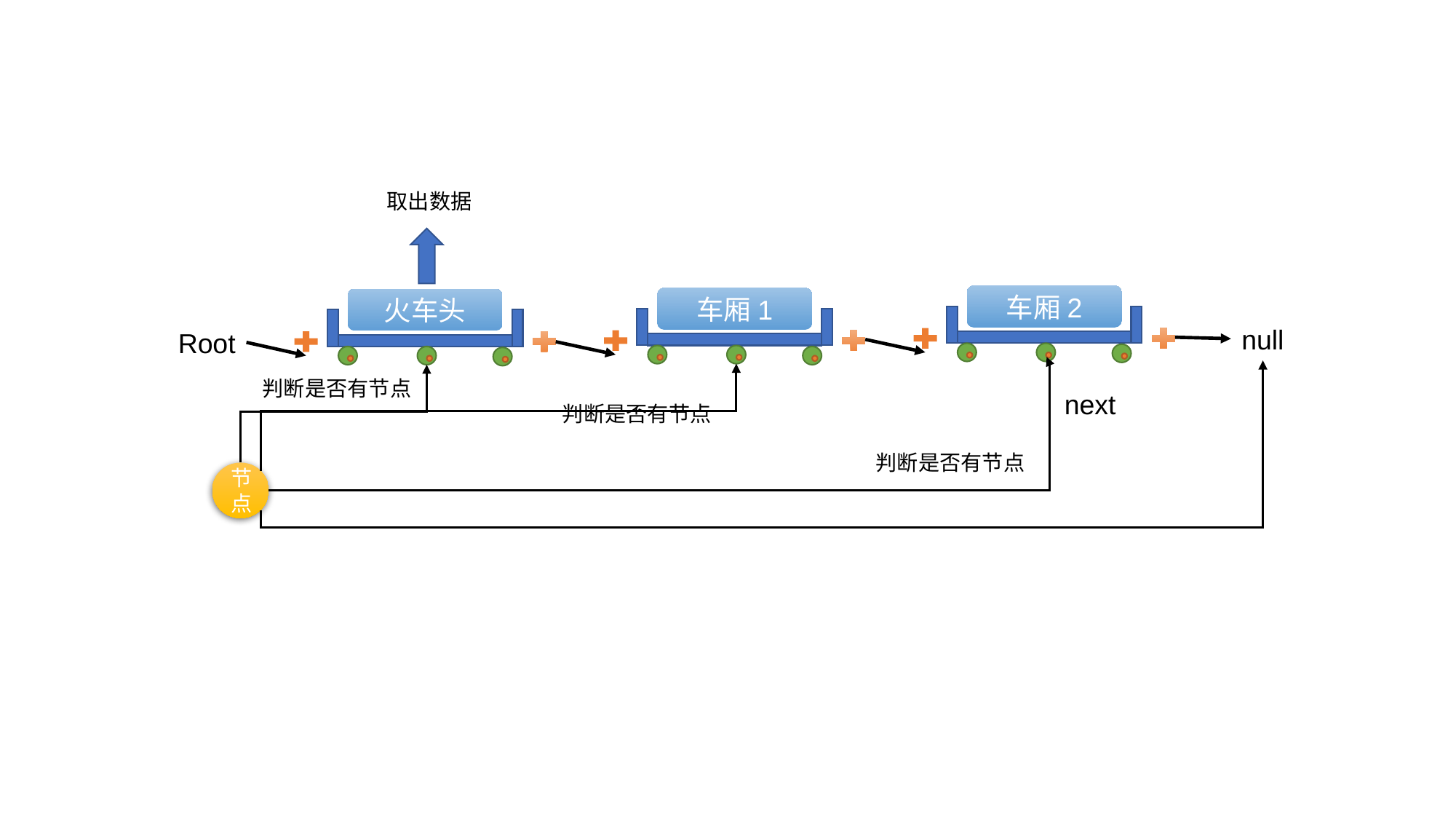

取出数据

车厢2
车厢1
火车头

null
Root

判断是否有节点
next
判断是否有节点
判断是否有节点
节点